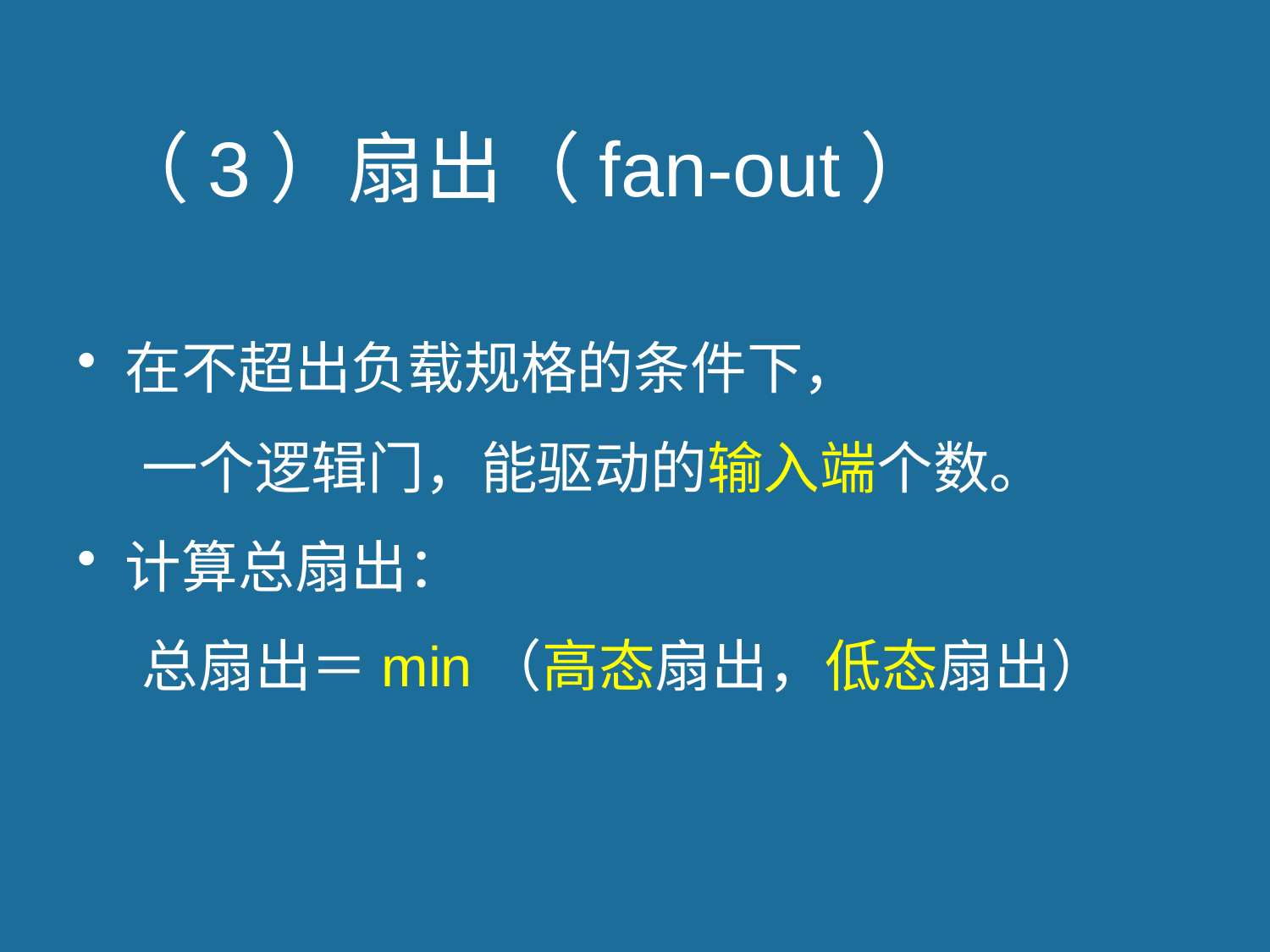

# （3）扇出（fan-out）
在不超出负载规格的条件下，
    一个逻辑门，能驱动的输入端个数。
计算总扇出：
    总扇出＝min（高态扇出，低态扇出）
28